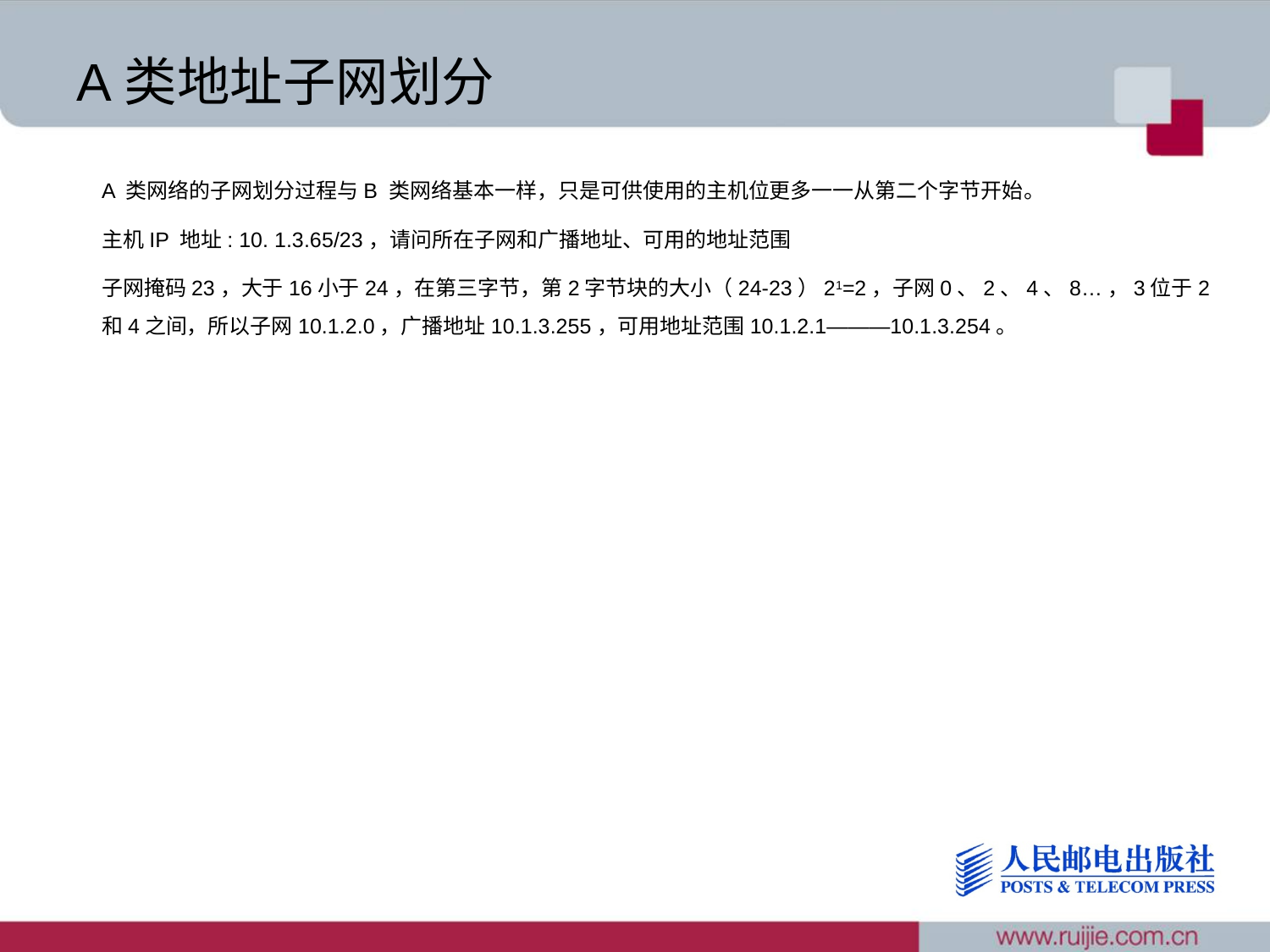

# A类地址子网划分
A 类网络的子网划分过程与B 类网络基本一样，只是可供使用的主机位更多一一从第二个字节开始。
主机IP 地址: 10. 1.3.65/23，请问所在子网和广播地址、可用的地址范围
子网掩码23，大于16小于24，在第三字节，第2字节块的大小（24-23）21=2，子网0、2、4、8…，3位于2和4之间，所以子网10.1.2.0，广播地址10.1.3.255，可用地址范围10.1.2.1———10.1.3.254。